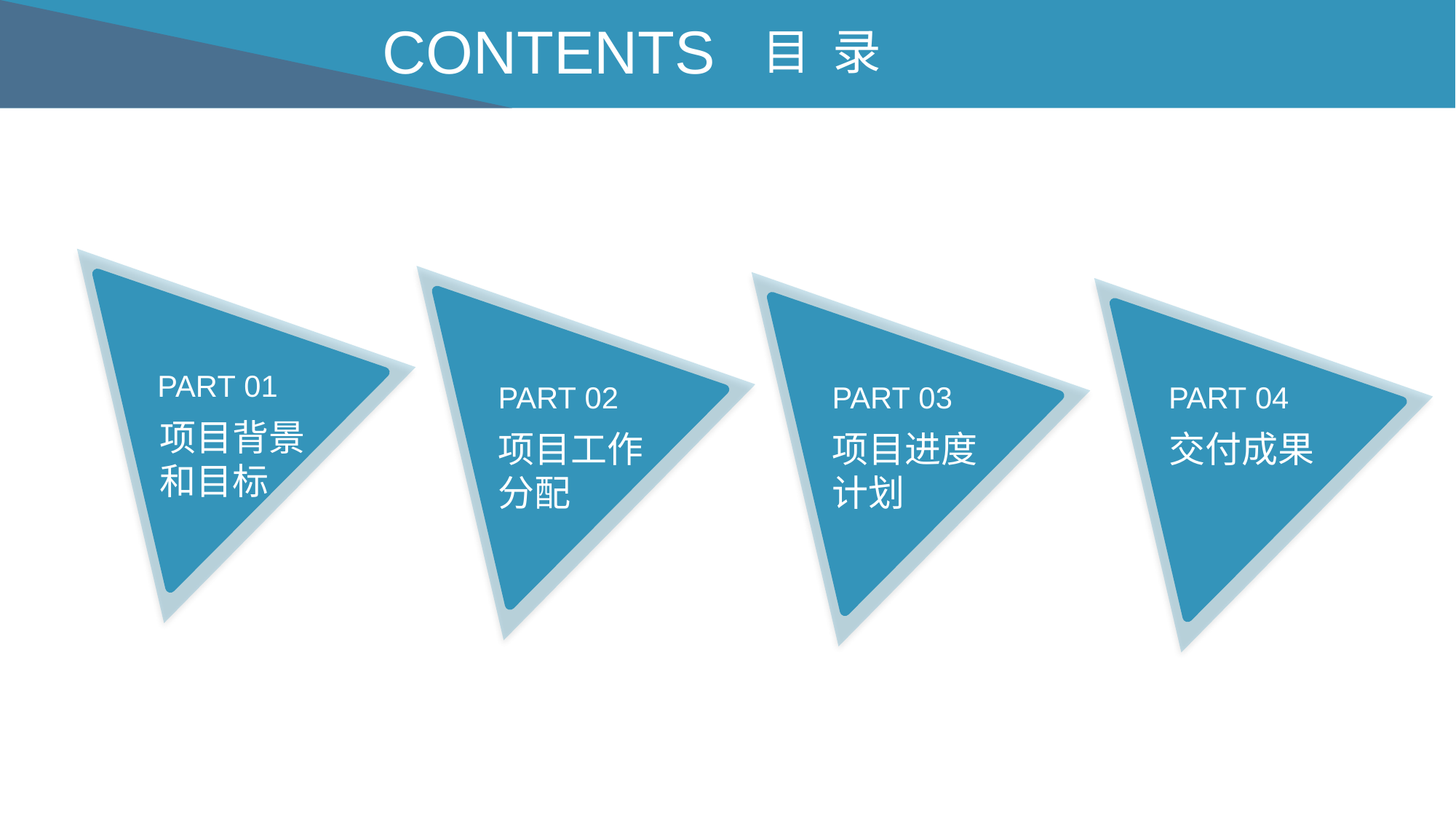

CONTENTS
目  录

PART 01
PART 02
PART 04
PART 03
项目背景和目标
项目工作分配
交付成果
项目进度计划